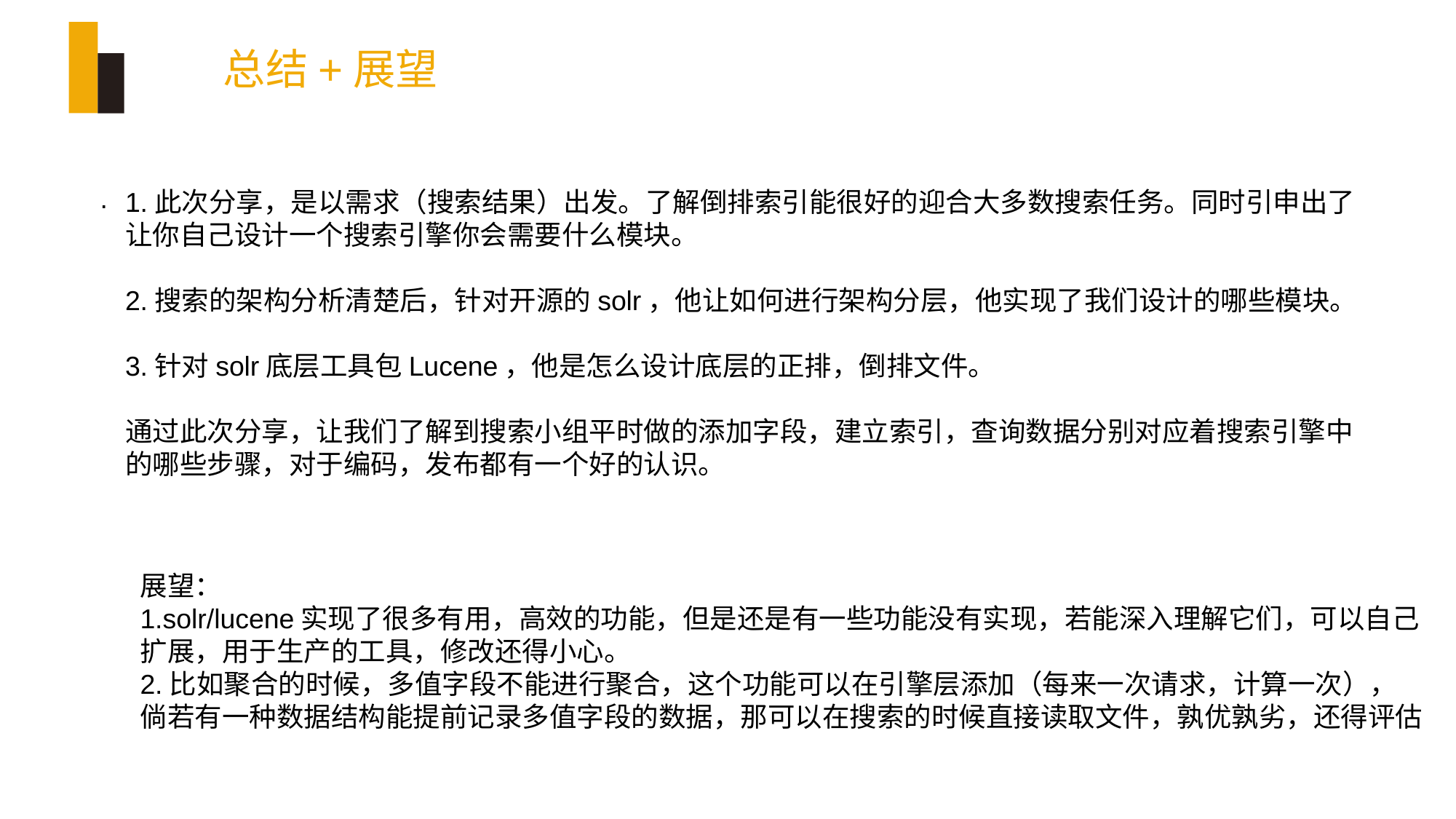

总结+展望
.
1.此次分享，是以需求（搜索结果）出发。了解倒排索引能很好的迎合大多数搜索任务。同时引申出了
让你自己设计一个搜索引擎你会需要什么模块。

2.搜索的架构分析清楚后，针对开源的solr，他让如何进行架构分层，他实现了我们设计的哪些模块。

3.针对solr底层工具包Lucene，他是怎么设计底层的正排，倒排文件。

通过此次分享，让我们了解到搜索小组平时做的添加字段，建立索引，查询数据分别对应着搜索引擎中
的哪些步骤，对于编码，发布都有一个好的认识。
展望：
1.solr/lucene实现了很多有用，高效的功能，但是还是有一些功能没有实现，若能深入理解它们，可以自己
扩展，用于生产的工具，修改还得小心。
2.比如聚合的时候，多值字段不能进行聚合，这个功能可以在引擎层添加（每来一次请求，计算一次），
倘若有一种数据结构能提前记录多值字段的数据，那可以在搜索的时候直接读取文件，孰优孰劣，还得评估